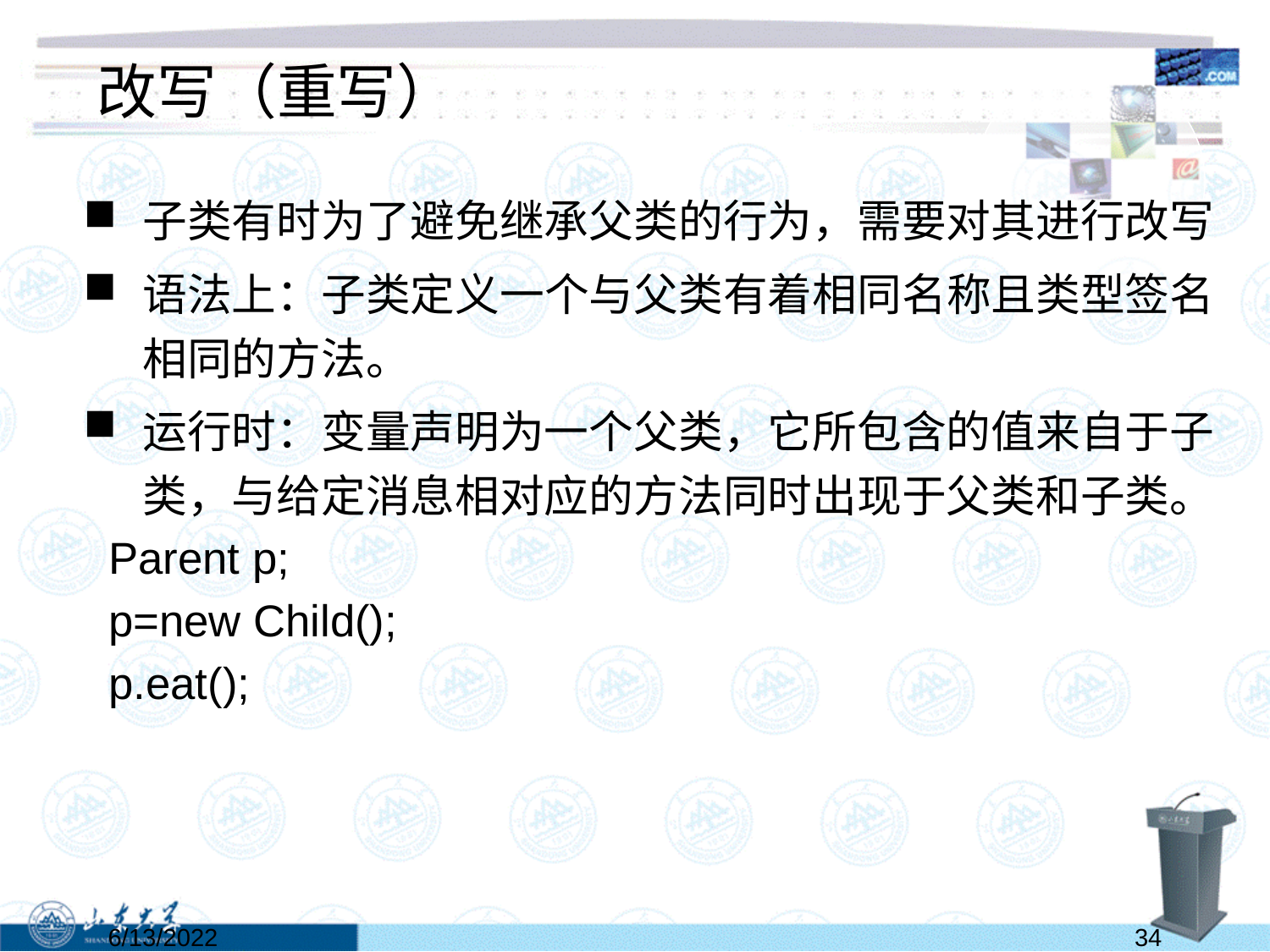

# 改写（重写）
子类有时为了避免继承父类的行为，需要对其进行改写
语法上：子类定义一个与父类有着相同名称且类型签名相同的方法。
运行时：变量声明为一个父类，它所包含的值来自于子类，与给定消息相对应的方法同时出现于父类和子类。
  Parent p;
  p=new Child();
  p.eat();

6/13/2022
34